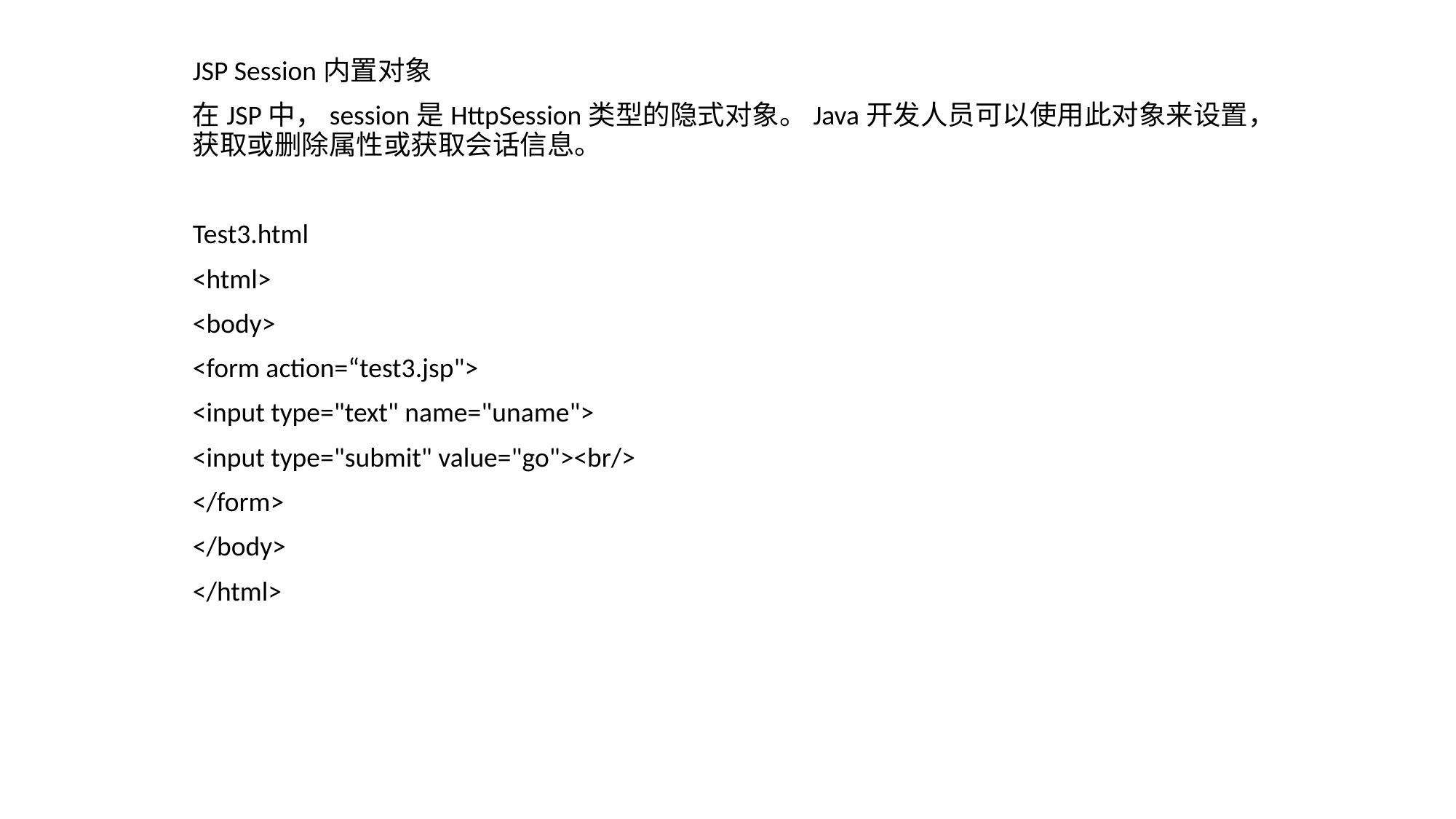

JSP Session内置对象
在JSP中，session是HttpSession类型的隐式对象。Java开发人员可以使用此对象来设置，获取或删除属性或获取会话信息。

Test3.html
<html>
<body>
<form action=“test3.jsp">
<input type="text" name="uname">
<input type="submit" value="go"><br/>
</form>
</body>
</html>